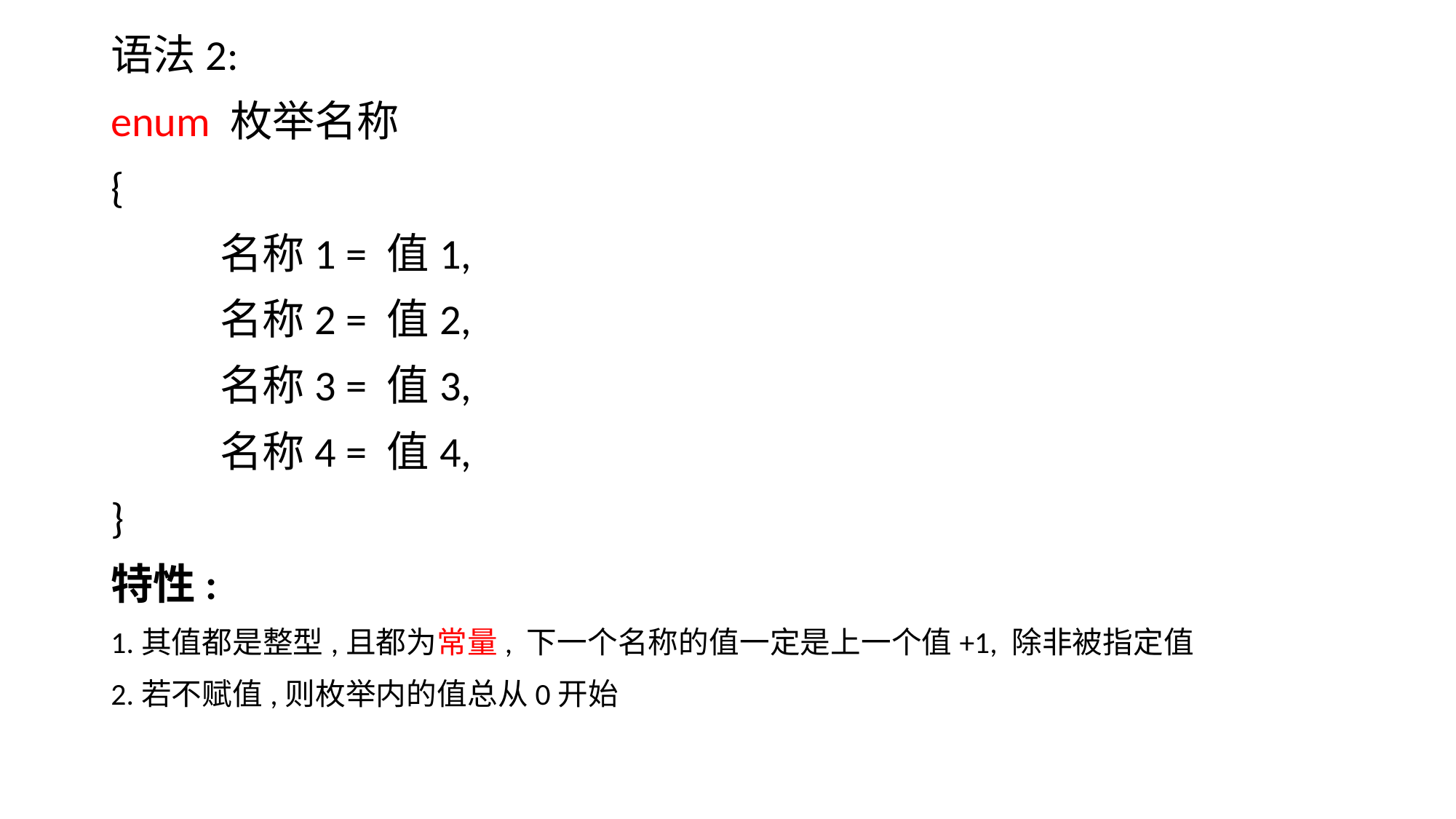

语法2:
enum 枚举名称
{
	名称1 = 值1,
	名称2 = 值2,
	名称3 = 值3,
	名称4 = 值4,
}
特性:
1.其值都是整型,且都为常量, 下一个名称的值一定是上一个值+1, 除非被指定值
2.若不赋值,则枚举内的值总从0开始